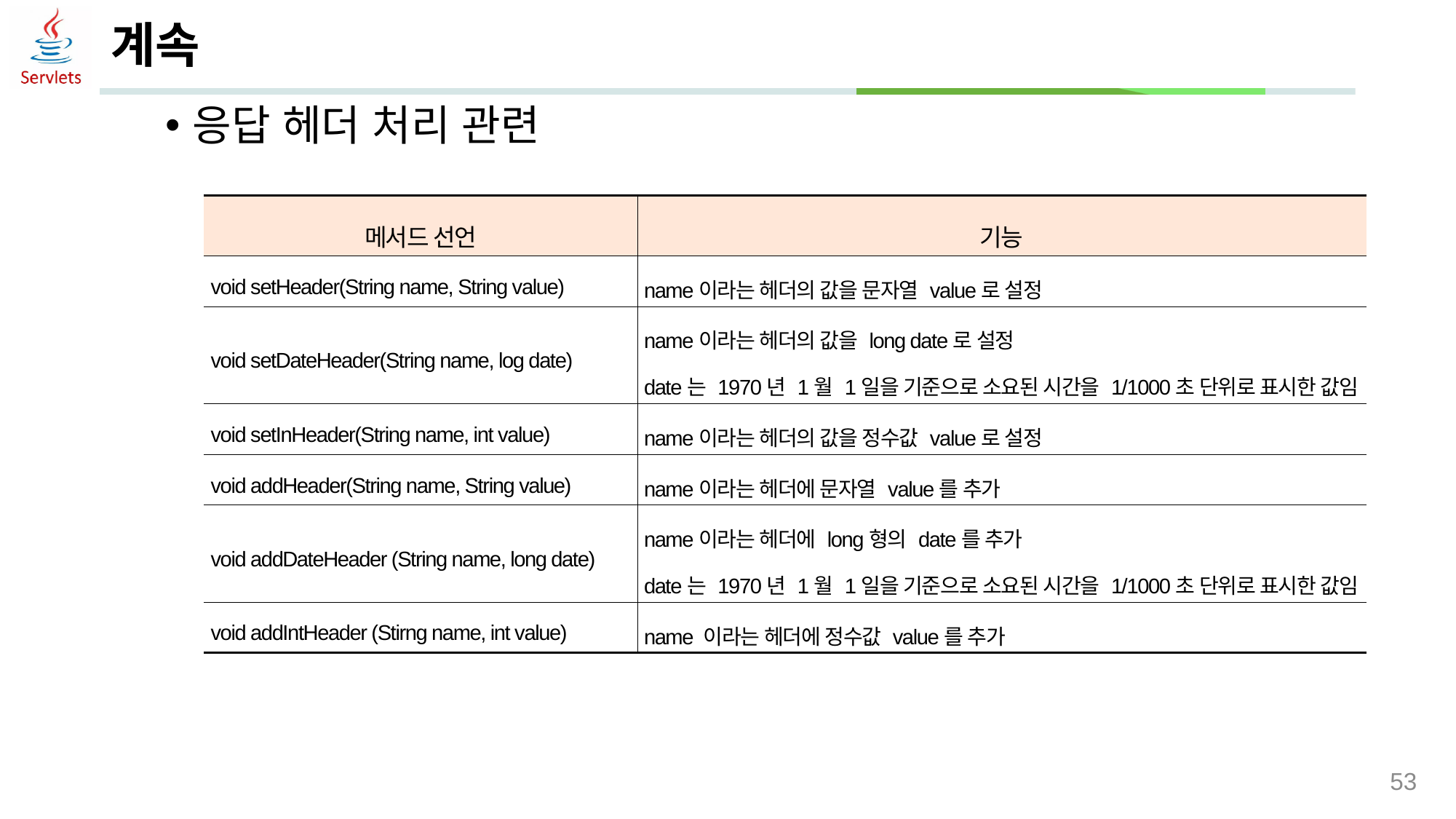

# 계속
응답 헤더 처리 관련

| 메서드 선언 | 기능 |
| --- | --- |
| void setHeader(String name, String value) | name이라는 헤더의 값을 문자열 value로 설정 |
| void setDateHeader(String name, log date) | name이라는 헤더의 값을 long date로 설정 date는 1970년 1월 1일을 기준으로 소요된 시간을 1/1000초 단위로 표시한 값임 |
| void setInHeader(String name, int value) | name이라는 헤더의 값을 정수값 value로 설정 |
| void addHeader(String name, String value) | name이라는 헤더에 문자열 value를 추가 |
| void addDateHeader (String name, long date) | name이라는 헤더에 long형의 date를 추가 date는 1970년 1월 1일을 기준으로 소요된 시간을 1/1000초 단위로 표시한 값임 |
| void addIntHeader (Stirng name, int value) | name 이라는 헤더에 정수값 value를 추가 |
53